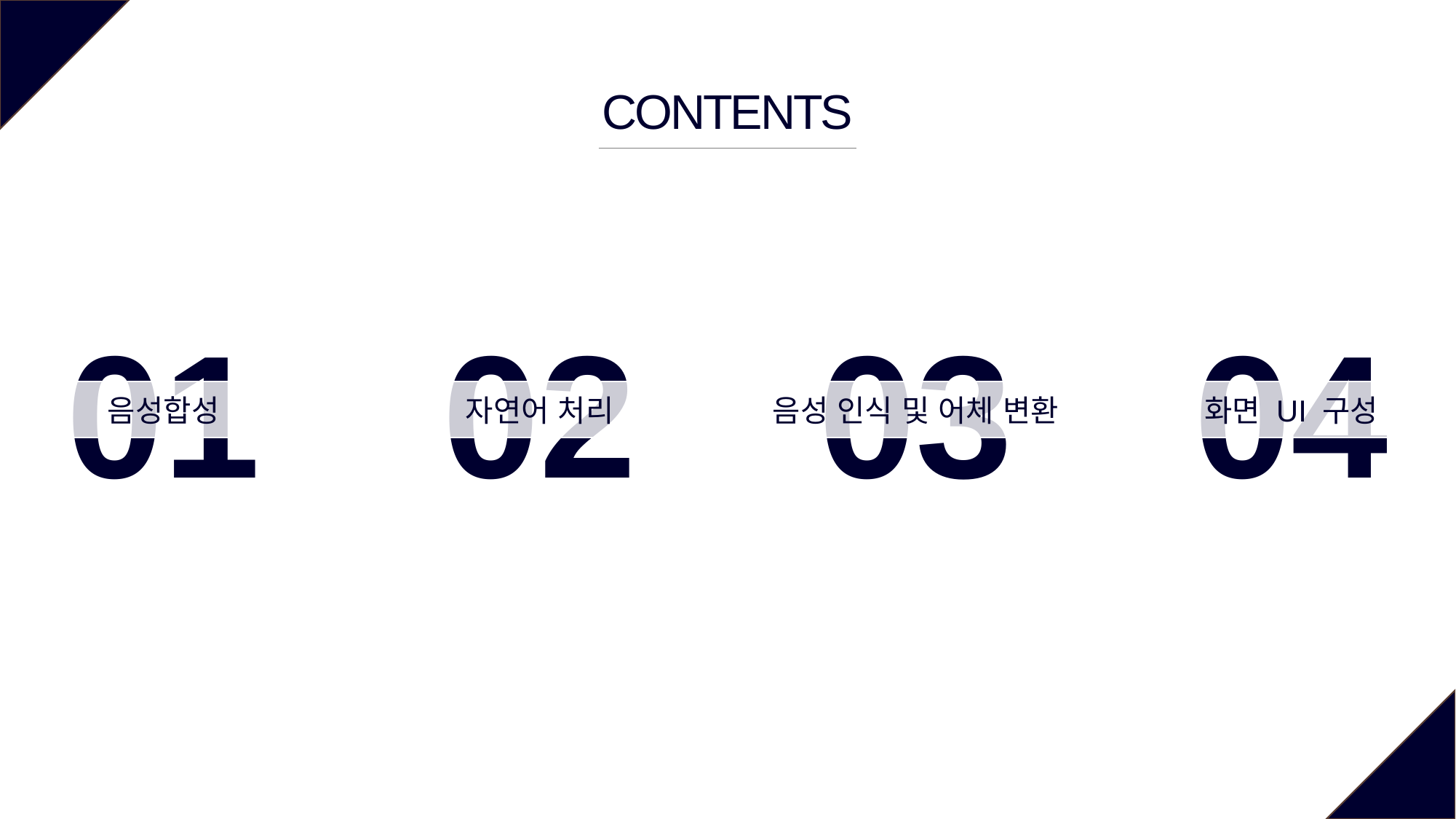

CONTENTS
01
02
03
04
음성합성
자연어 처리
음성 인식 및 어체 변환
화면 UI 구성